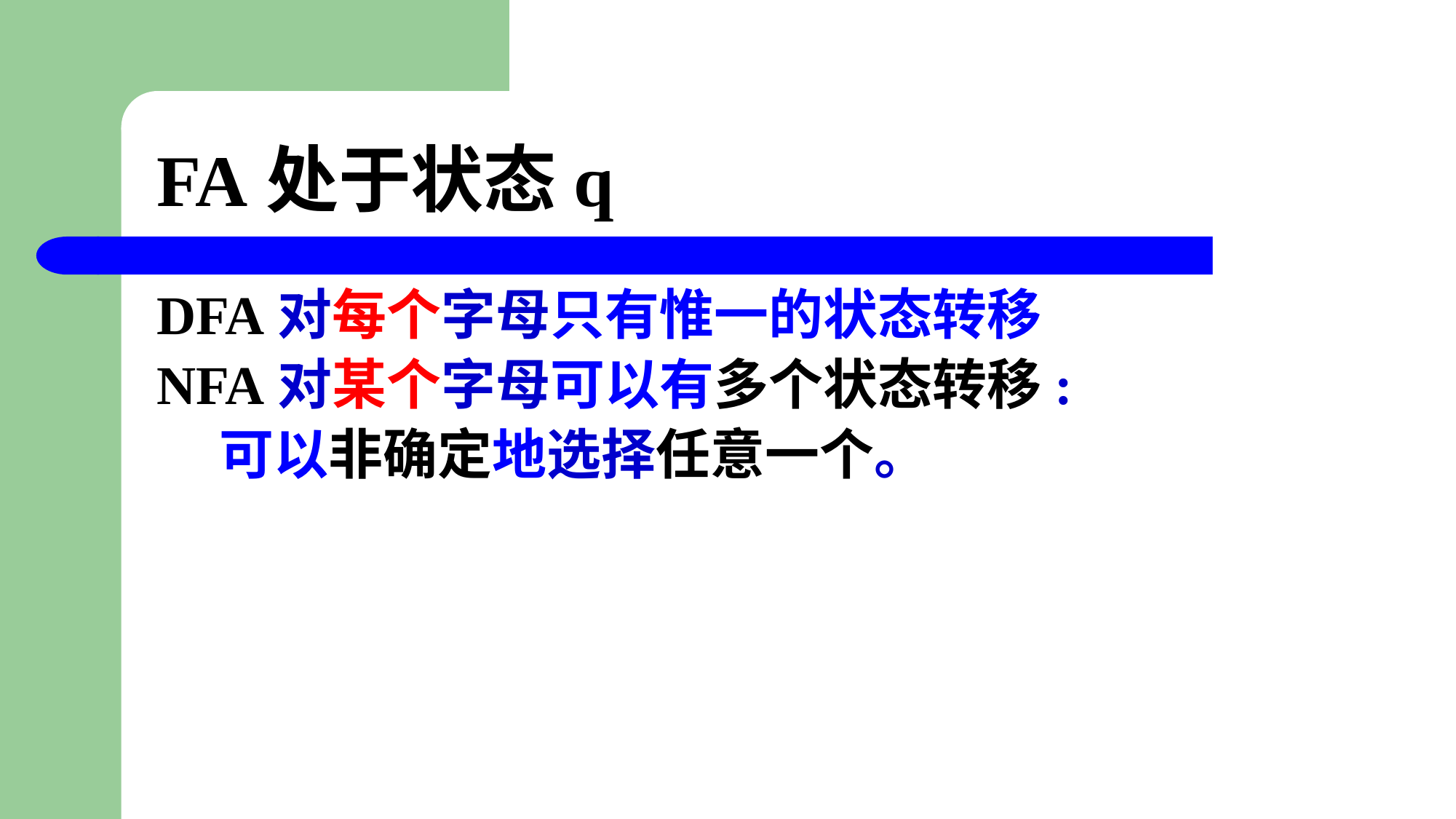

# FA处于状态q
DFA对每个字母只有惟一的状态转移
NFA对某个字母可以有多个状态转移:
    可以非确定地选择任意一个。